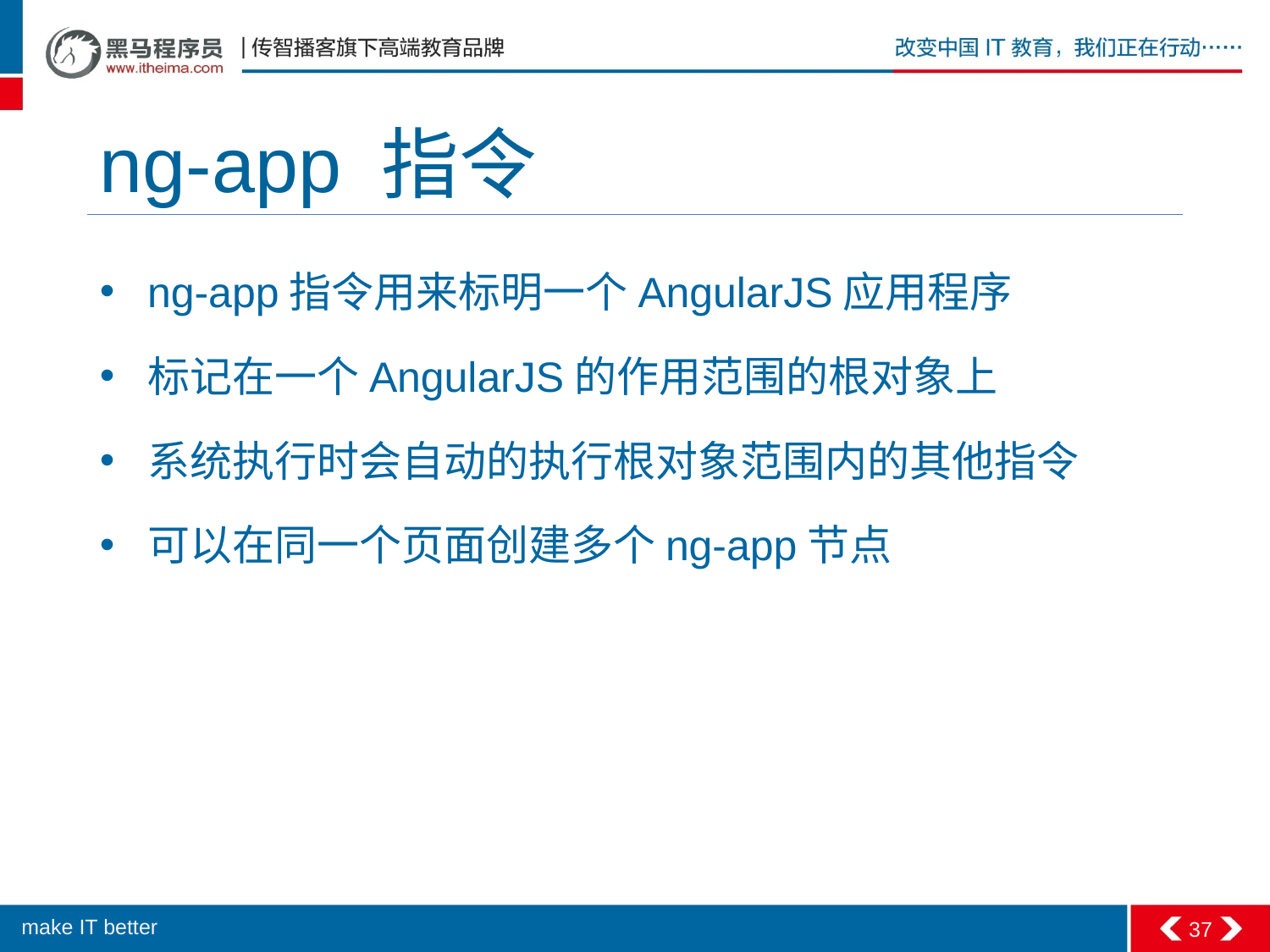

# ng-app 指令
ng-app指令用来标明一个AngularJS应用程序
标记在一个AngularJS的作用范围的根对象上
系统执行时会自动的执行根对象范围内的其他指令
可以在同一个页面创建多个ng-app节点
37

make IT better